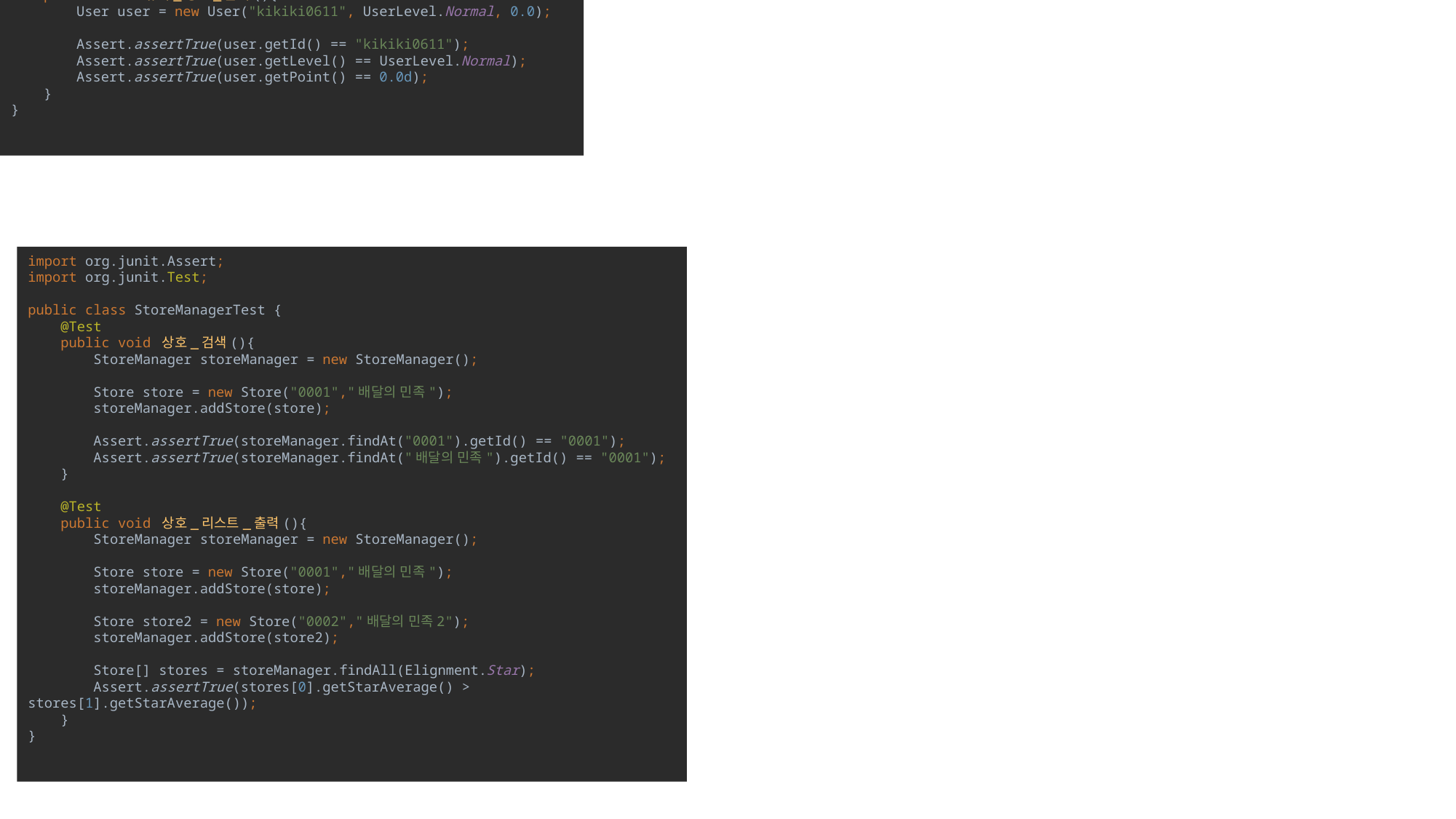

import org.junit.Assert;
import org.junit.Test;
public class UserTest {
    @Test
    public void 유저_정보_출력(){
        User user = new User("kikiki0611", UserLevel.Normal, 0.0);
        Assert.assertTrue(user.getId() == "kikiki0611");
        Assert.assertTrue(user.getLevel() == UserLevel.Normal);
        Assert.assertTrue(user.getPoint() == 0.0d);
    }
}
import org.junit.Assert;
import org.junit.Test;
public class StoreManagerTest {
    @Test
    public void 상호_검색(){
        StoreManager storeManager = new StoreManager();
        Store store = new Store("0001","배달의 민족");
        storeManager.addStore(store);
        Assert.assertTrue(storeManager.findAt("0001").getId() == "0001");
        Assert.assertTrue(storeManager.findAt("배달의 민족").getId() == "0001");
    }
    @Test
    public void 상호_리스트_출력(){
        StoreManager storeManager = new StoreManager();
        Store store = new Store("0001","배달의 민족");
        storeManager.addStore(store);
        Store store2 = new Store("0002","배달의 민족2");
        storeManager.addStore(store2);
        Store[] stores = storeManager.findAll(Elignment.Star);
        Assert.assertTrue(stores[0].getStarAverage() > stores[1].getStarAverage());
    }
}